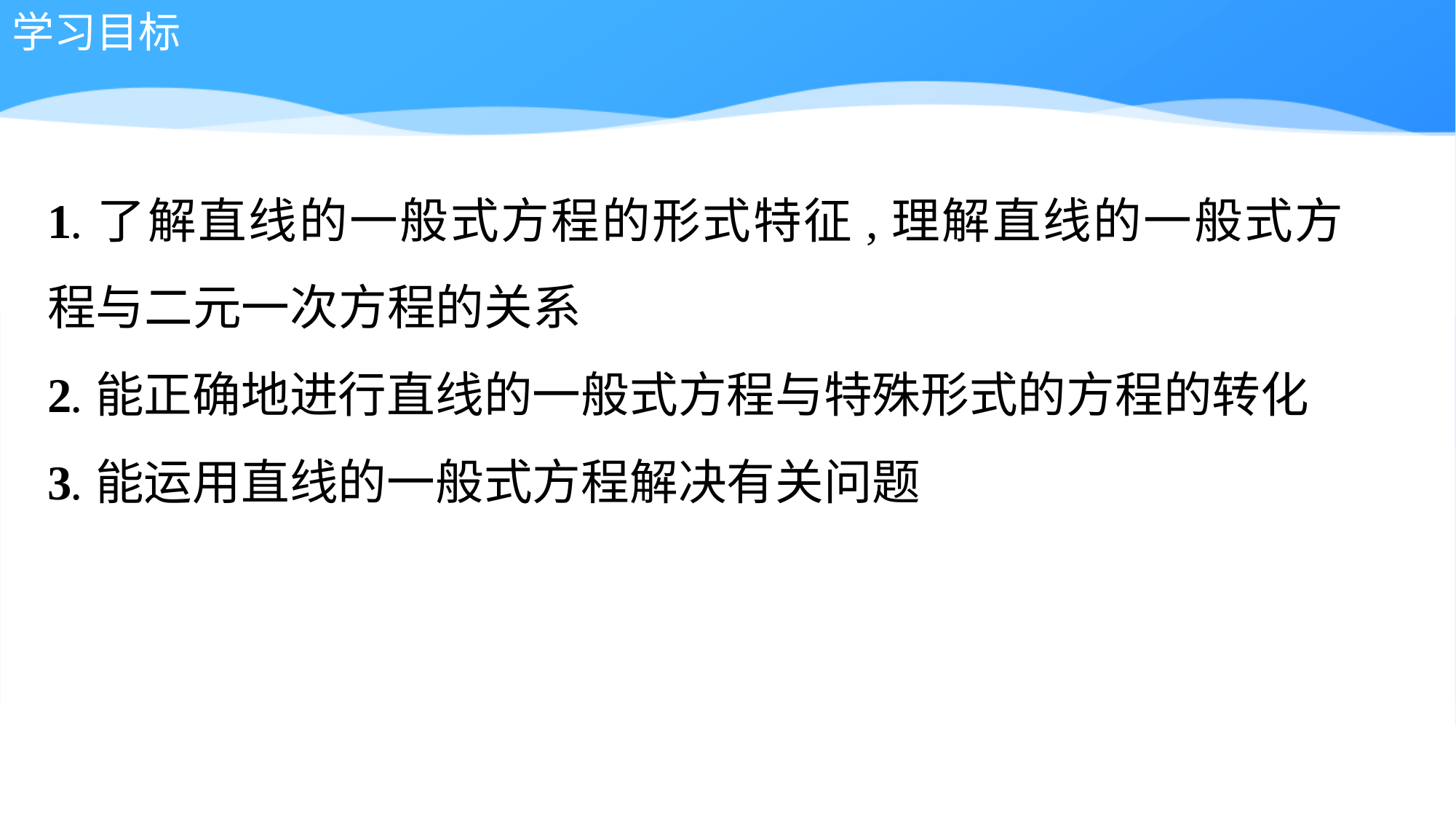

学习目标
1.了解直线的一般式方程的形式特征,理解直线的一般式方程与二元一次方程的关系
2.能正确地进行直线的一般式方程与特殊形式的方程的转化
3.能运用直线的一般式方程解决有关问题